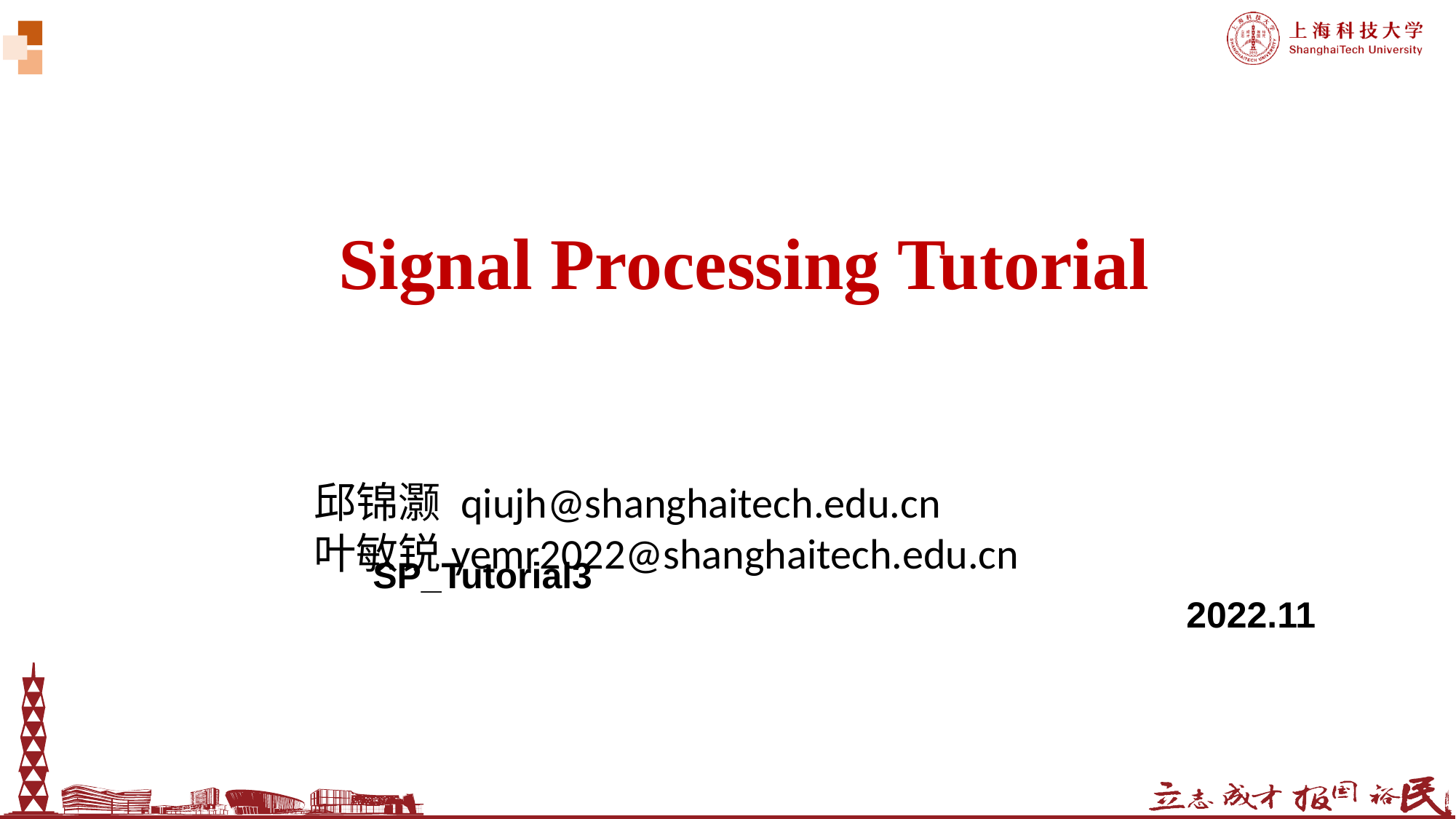

# Signal Processing Tutorial
邱锦灏 qiujh@shanghaitech.edu.cn
叶敏锐yemr2022@shanghaitech.edu.cn
SP_Tutorial3                                                                        2022.11